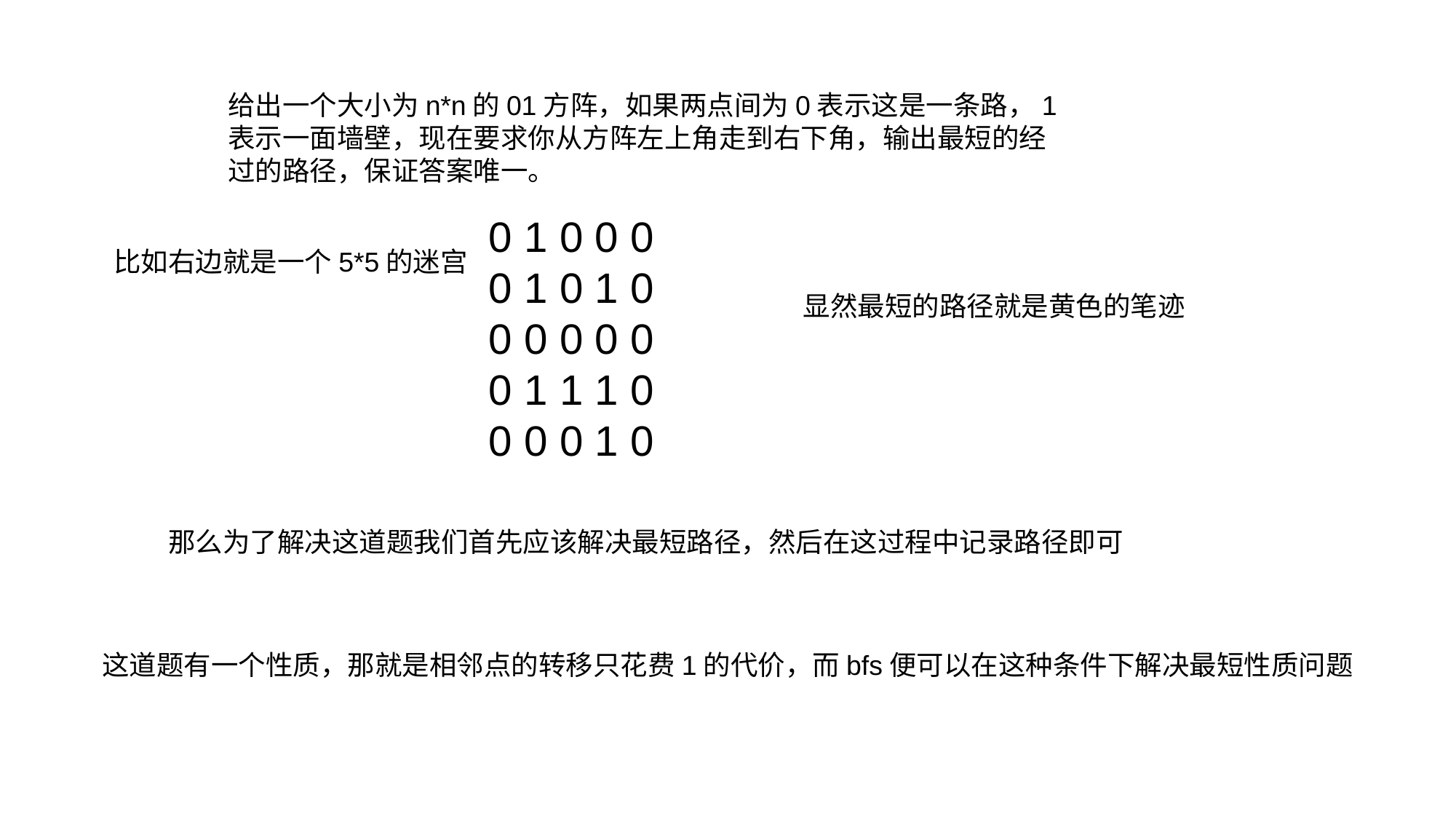

给出一个大小为n*n的01方阵，如果两点间为0表示这是一条路，1表示一面墙壁，现在要求你从方阵左上角走到右下角，输出最短的经过的路径，保证答案唯一。
0 1 0 0 0
0 1 0 1 0
0 0 0 0 0
0 1 1 1 0
0 0 0 1 0
比如右边就是一个5*5的迷宫
显然最短的路径就是黄色的笔迹
那么为了解决这道题我们首先应该解决最短路径，然后在这过程中记录路径即可
这道题有一个性质，那就是相邻点的转移只花费1的代价，而bfs便可以在这种条件下解决最短性质问题